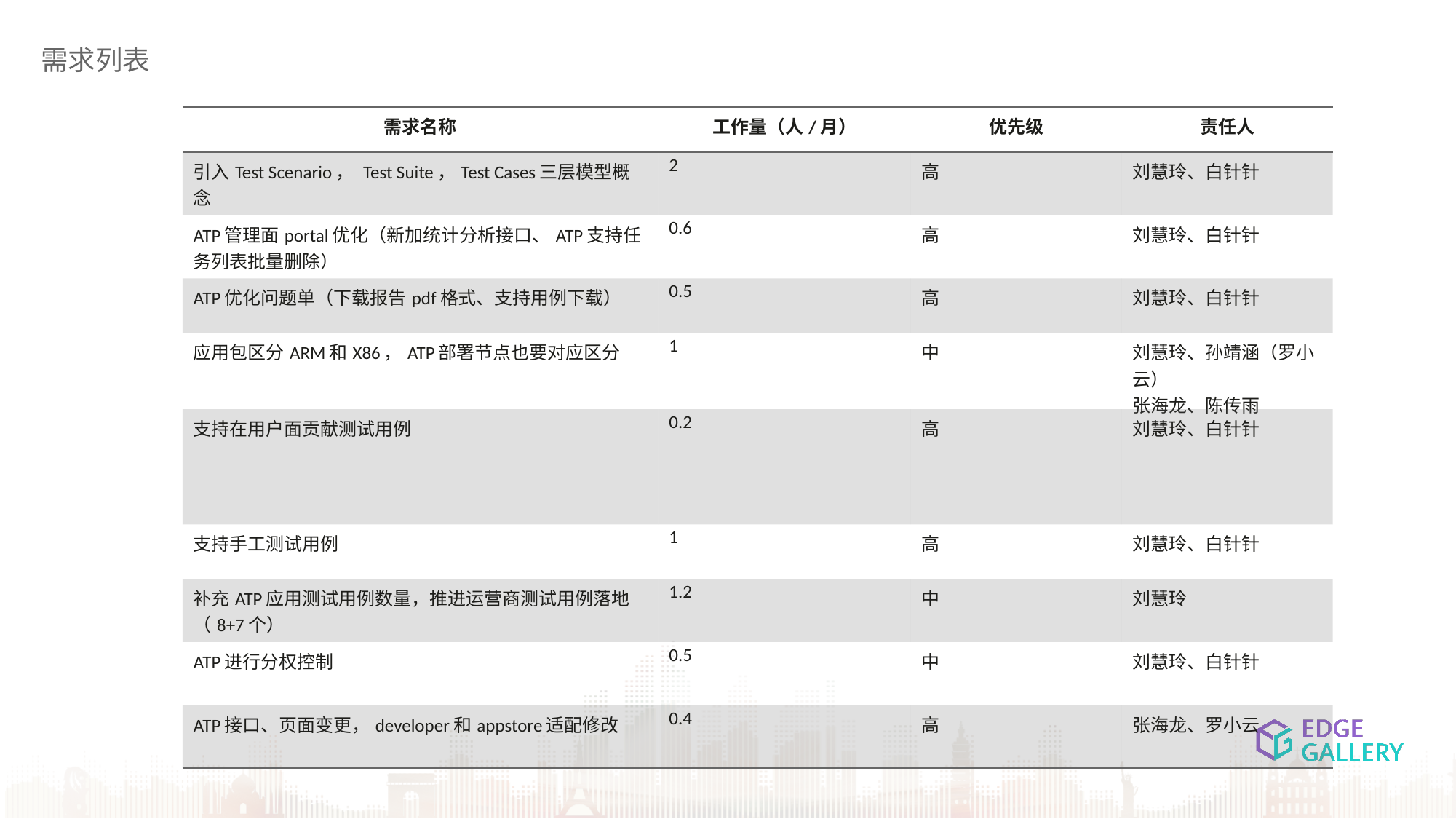

需求列表
| 需求名称 | 工作量（人/月） | 优先级 | 责任人 |
| --- | --- | --- | --- |
| 引入Test Scenario， Test Suite，Test Cases三层模型概念 | 2 | 高 | 刘慧玲、白针针 |
| ATP管理面portal优化（新加统计分析接口、ATP支持任务列表批量删除） | 0.6 | 高 | 刘慧玲、白针针 |
| ATP优化问题单（下载报告pdf格式、支持用例下载） | 0.5 | 高 | 刘慧玲、白针针 |
| 应用包区分ARM和X86，ATP部署节点也要对应区分 | 1 | 中 | 刘慧玲、孙靖涵（罗小云） 张海龙、陈传雨 |
| 支持在用户面贡献测试用例 | 0.2 | 高 | 刘慧玲、白针针 |
| 支持手工测试用例 | 1 | 高 | 刘慧玲、白针针 |
| 补充ATP应用测试用例数量，推进运营商测试用例落地（8+7个） | 1.2 | 中 | 刘慧玲 |
| ATP进行分权控制 | 0.5 | 中 | 刘慧玲、白针针 |
| ATP接口、页面变更，developer和appstore适配修改 | 0.4 | 高 | 张海龙、罗小云 |